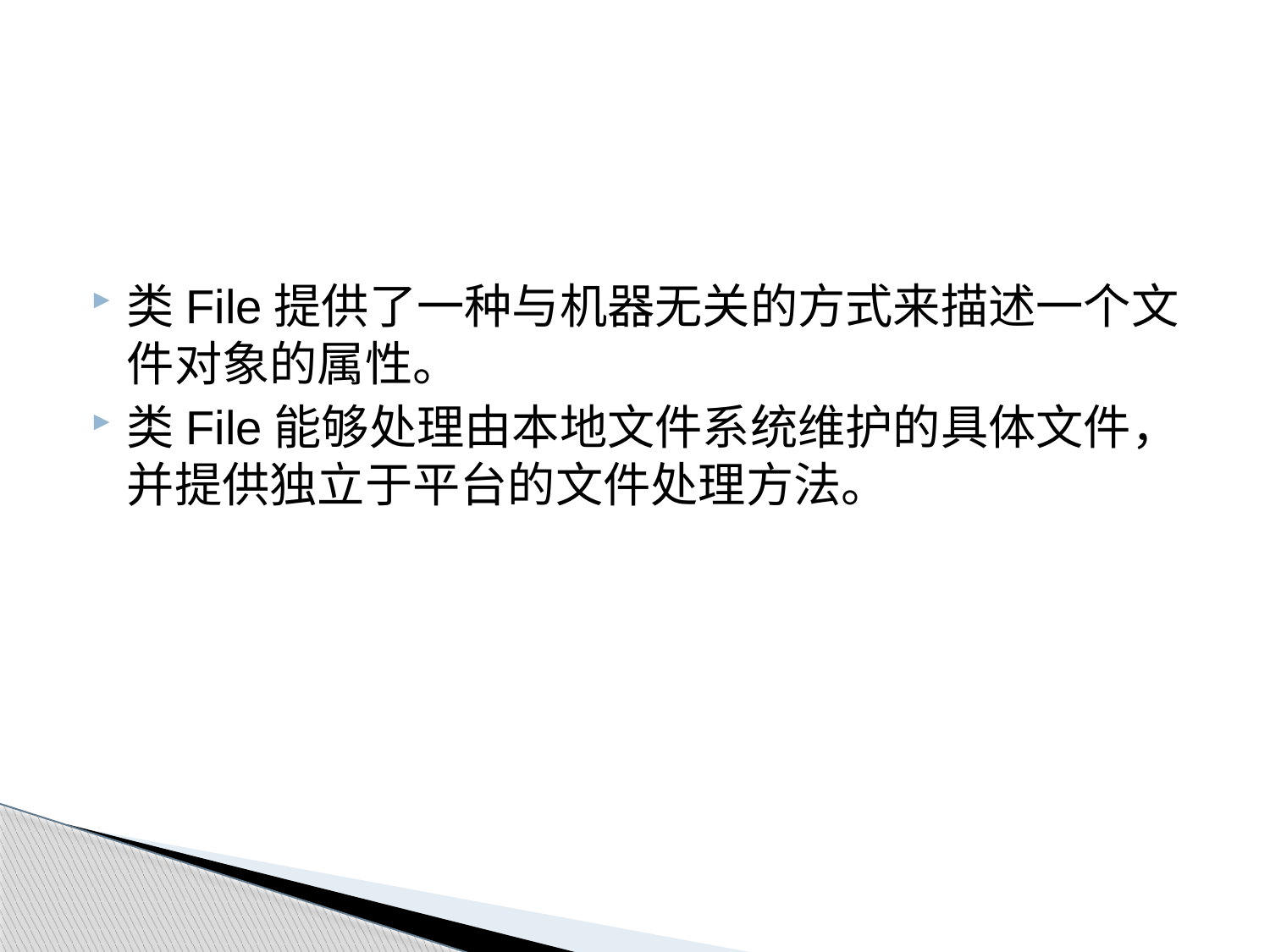

#

类File提供了一种与机器无关的方式来描述一个文件对象的属性。
类File能够处理由本地文件系统维护的具体文件，并提供独立于平台的文件处理方法。